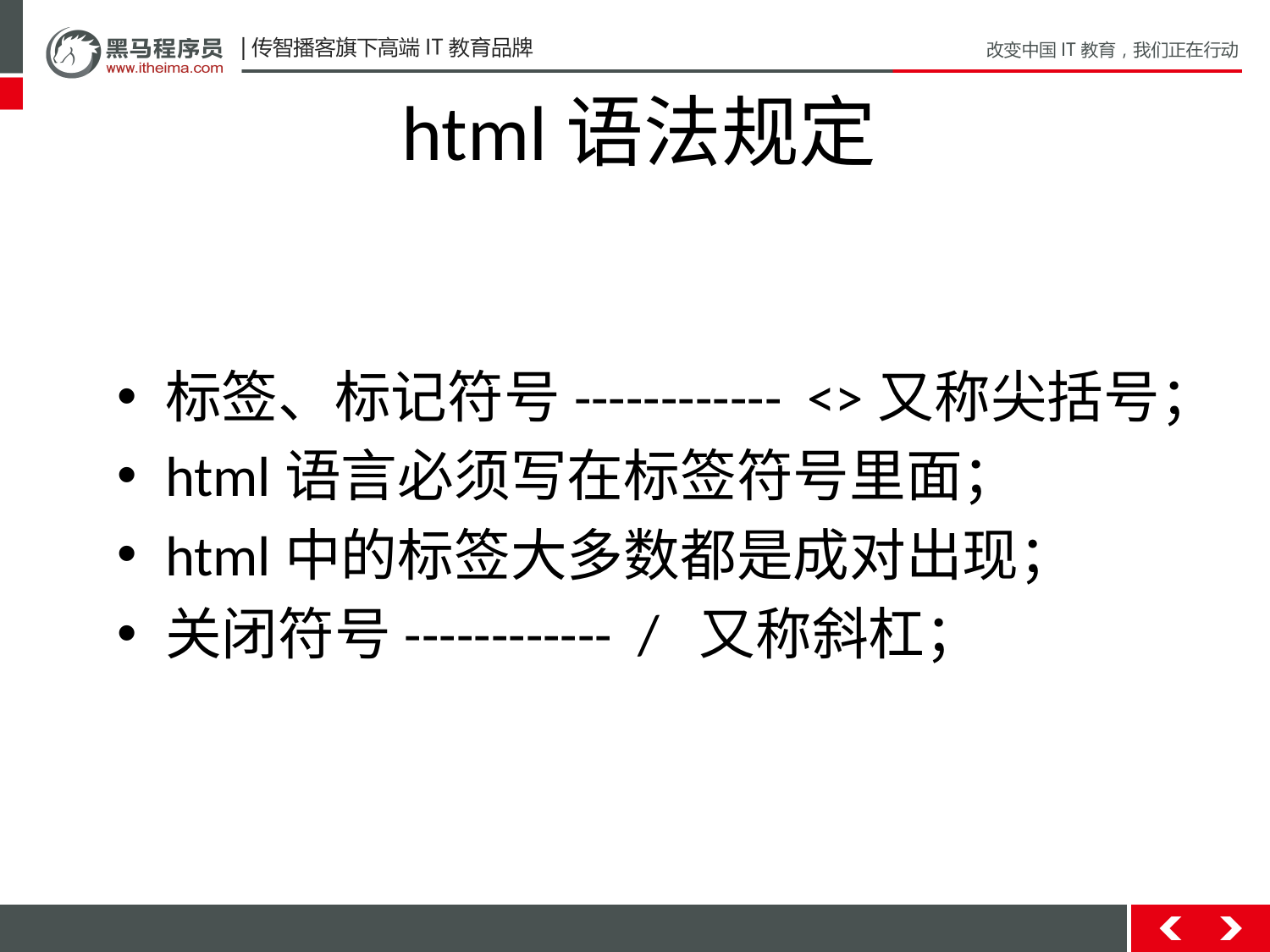

html语法规定

标签、标记符号------------  <>又称尖括号；
html语言必须写在标签符号里面；
html中的标签大多数都是成对出现；
关闭符号------------  /  又称斜杠；